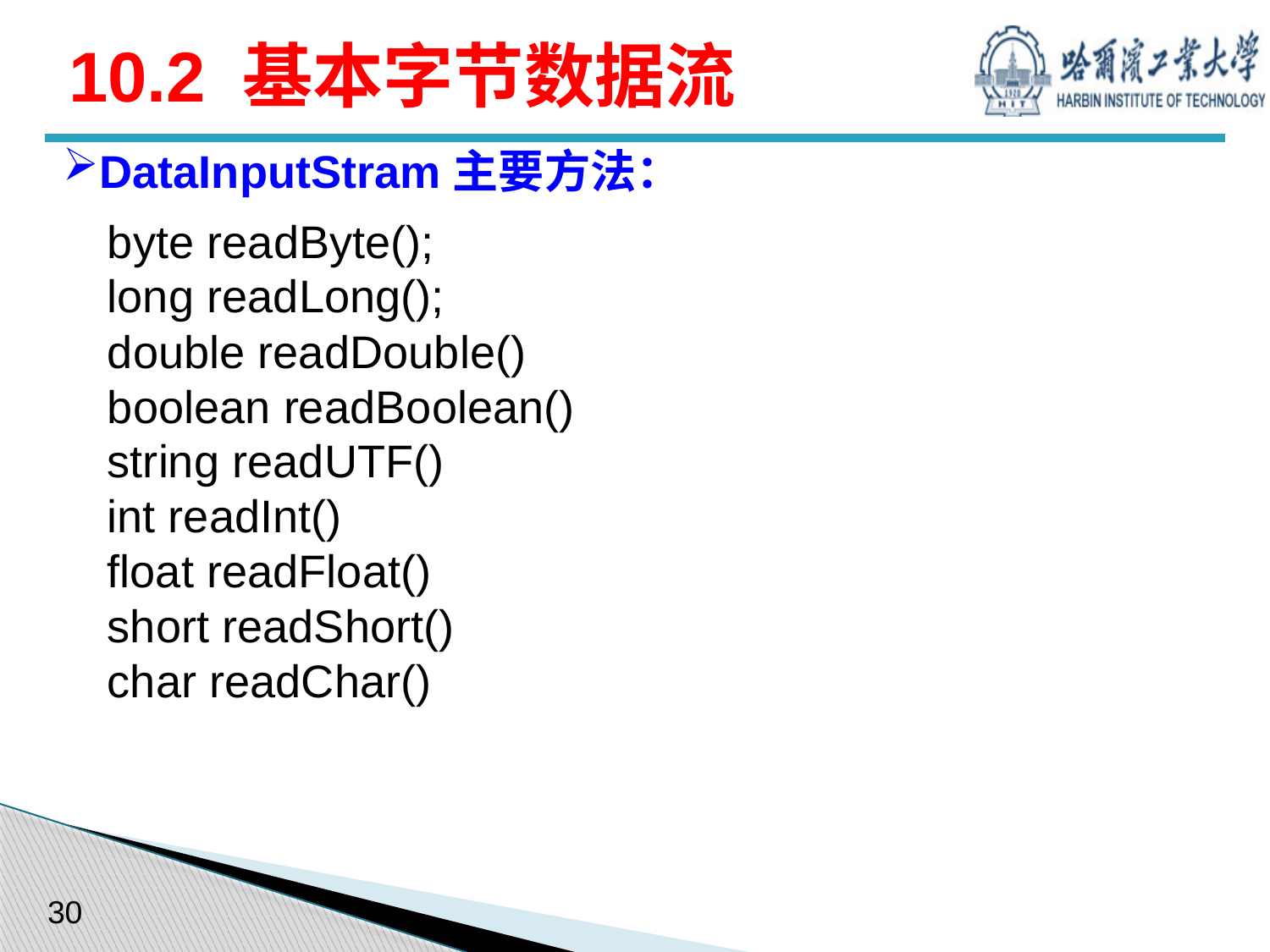

# 10.2 基本字节数据流
DataInputStram主要方法：
byte readByte();
long readLong();
double readDouble()
boolean readBoolean()
string readUTF()
int readInt()
float readFloat()
short readShort()
char readChar()